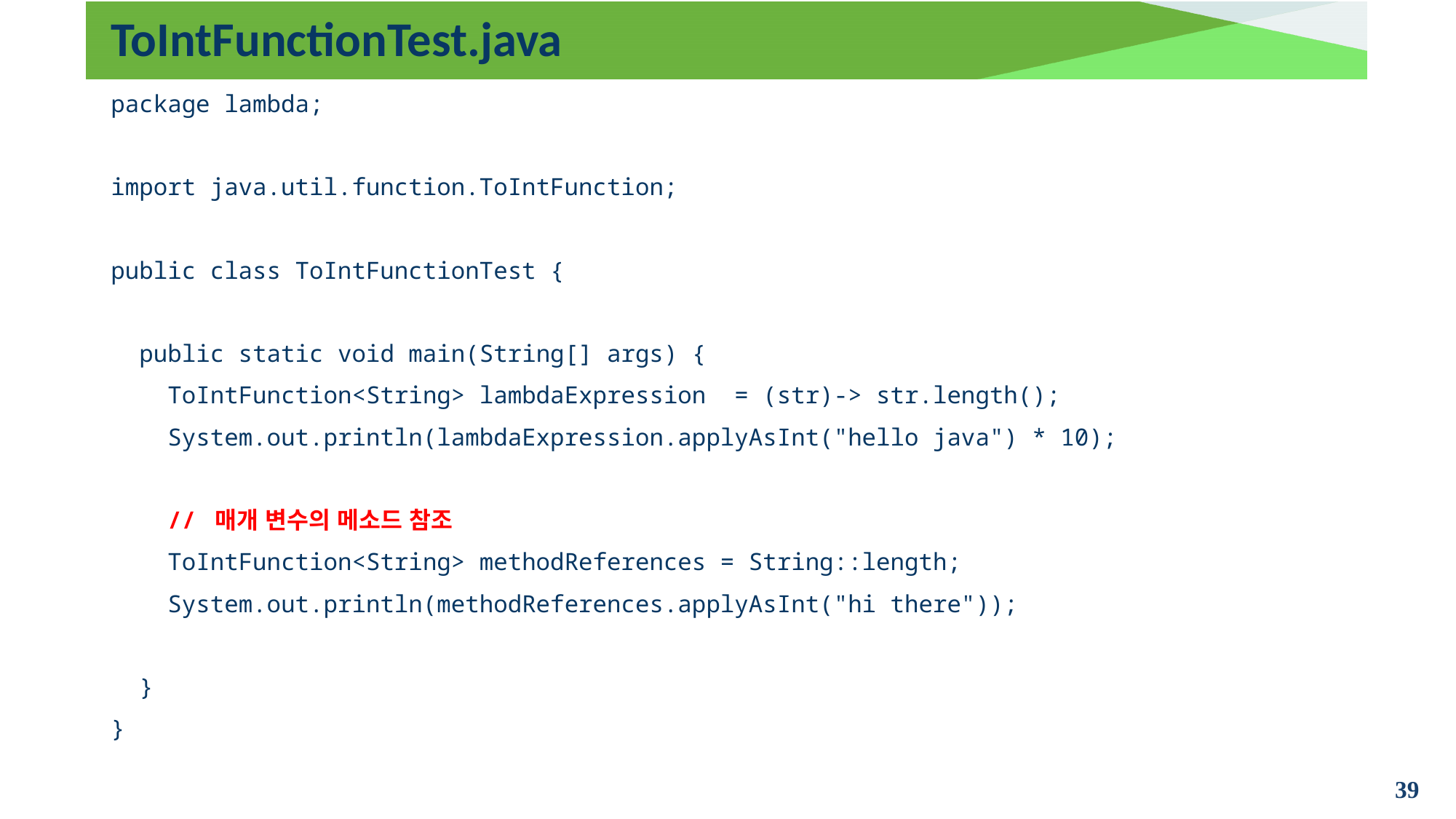

# ToIntFunctionTest.java
package lambda;

import java.util.function.ToIntFunction;

public class ToIntFunctionTest {

  public static void main(String[] args) {
    ToIntFunction<String> lambdaExpression  = (str)-> str.length();
    System.out.println(lambdaExpression.applyAsInt("hello java") * 10);

    // 매개 변수의 메소드 참조
    ToIntFunction<String> methodReferences = String::length;
    System.out.println(methodReferences.applyAsInt("hi there"));

  }
}
39